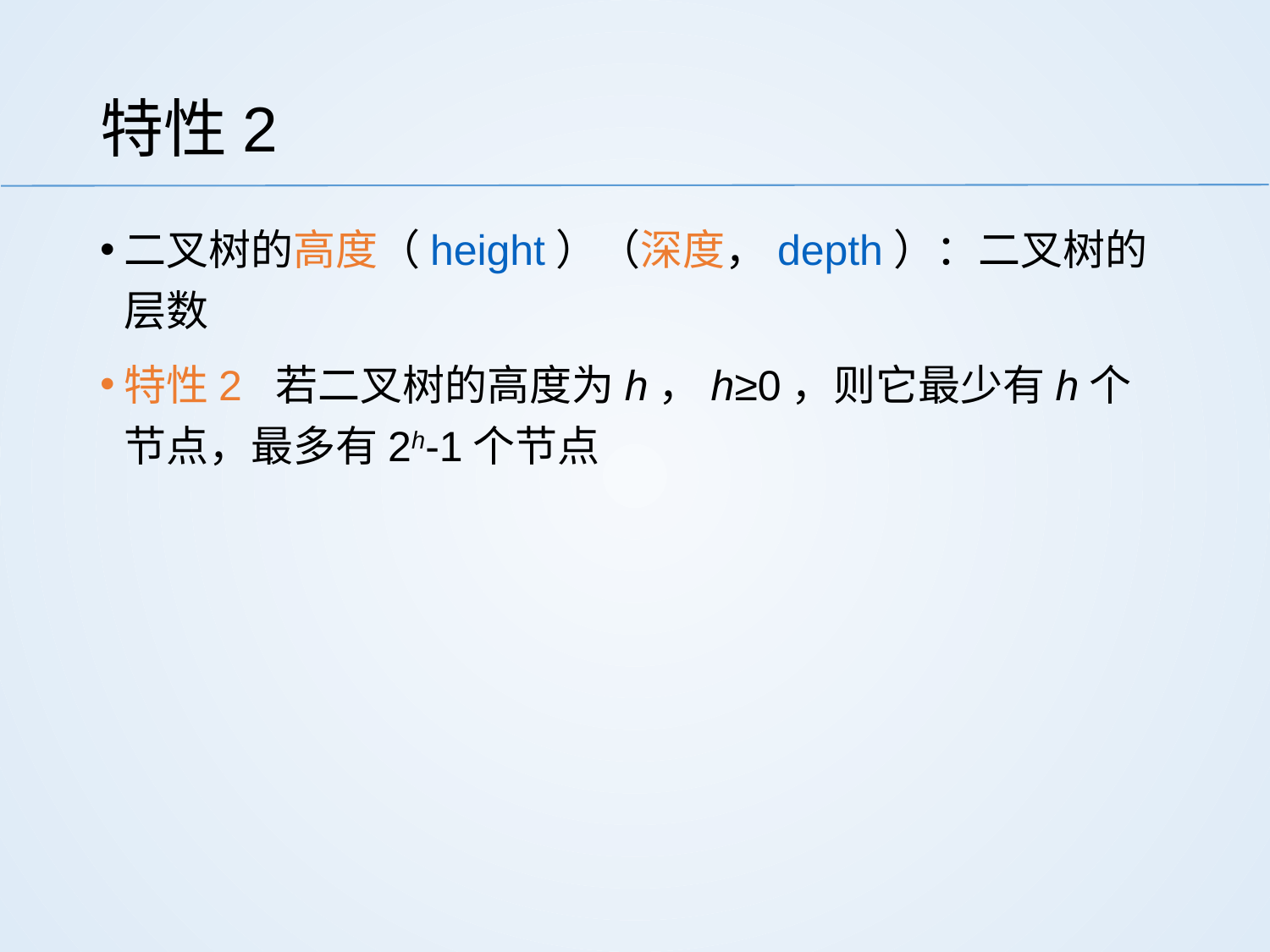

# 特性2
二叉树的高度（height）（深度，depth）：二叉树的层数
特性2  若二叉树的高度为h，h≥0，则它最少有h个节点，最多有2h-1个节点
20